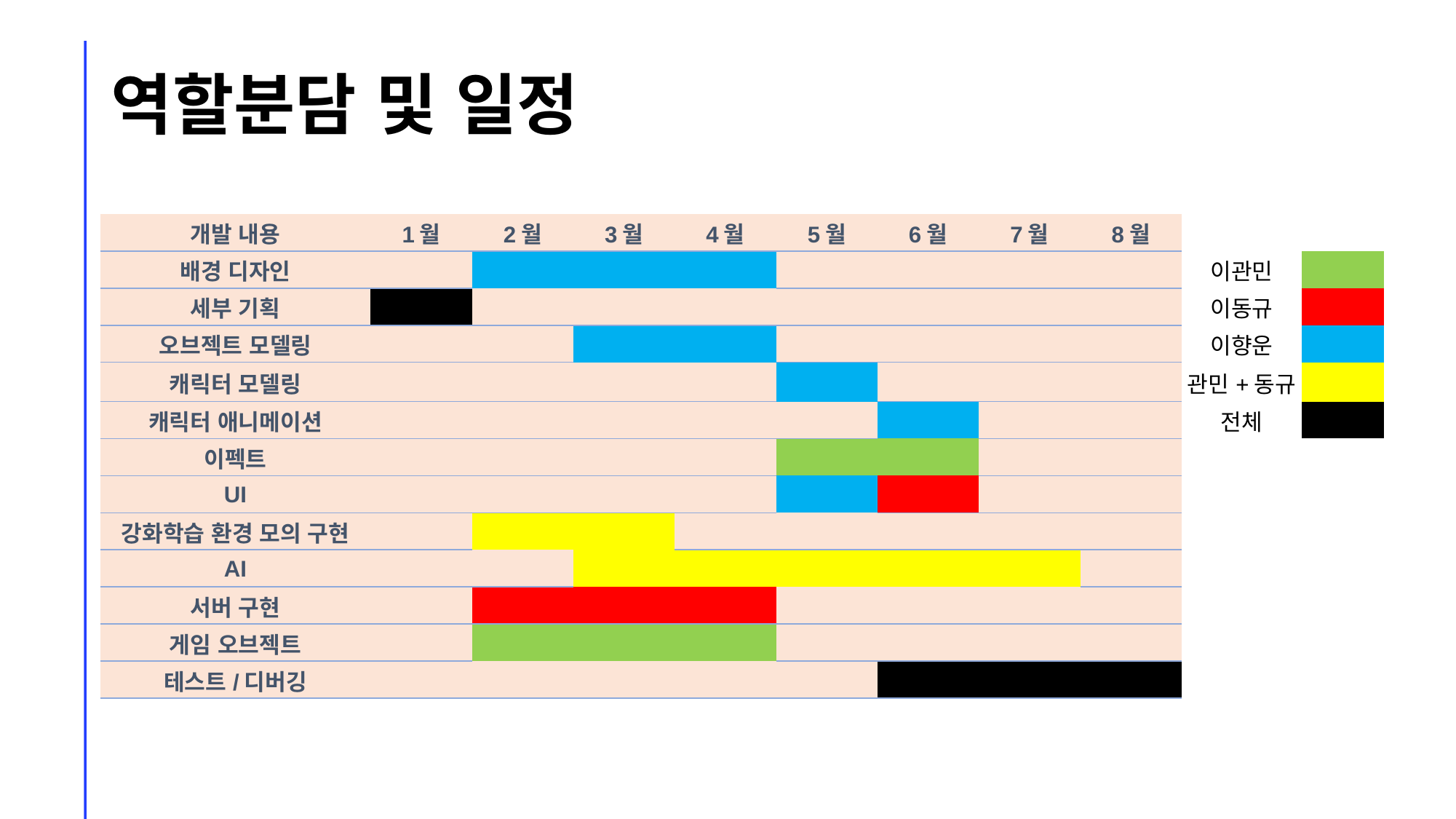

역할분담 및 일정
| 개발 내용 | 1월 | 2월 | 3월 | 4월 | 5월 | 6월 | 7월 | 8월 |  |  |
| --- | --- | --- | --- | --- | --- | --- | --- | --- | --- | --- |
| 배경 디자인 |  |  |  |  |  |  |  |  | 이관민 |  |
| 세부 기획 |  |  |  |  |  |  |  |  | 이동규 |  |
| 오브젝트 모델링 |  |  |  |  |  |  |  |  | 이향운 |  |
| 캐릭터 모델링 |  |  |  |  |  |  |  |  | 관민+동규 |  |
| 캐릭터 애니메이션 |  |  |  |  |  |  |  |  | 전체 |  |
| 이펙트 |  |  |  |  |  |  |  |  |  |  |
| UI |  |  |  |  |  |  |  |  |  |  |
| 강화학습 환경 모의 구현 |  |  |  |  |  |  |  |  |  |  |
| AI |  |  |  |  |  |  |  |  |  |  |
| 서버 구현 |  |  |  |  |  |  |  |  |  |  |
| 게임 오브젝트 |  |  |  |  |  |  |  |  |  |  |
| 테스트/디버깅 |  |  |  |  |  |  |  |  |  |  |